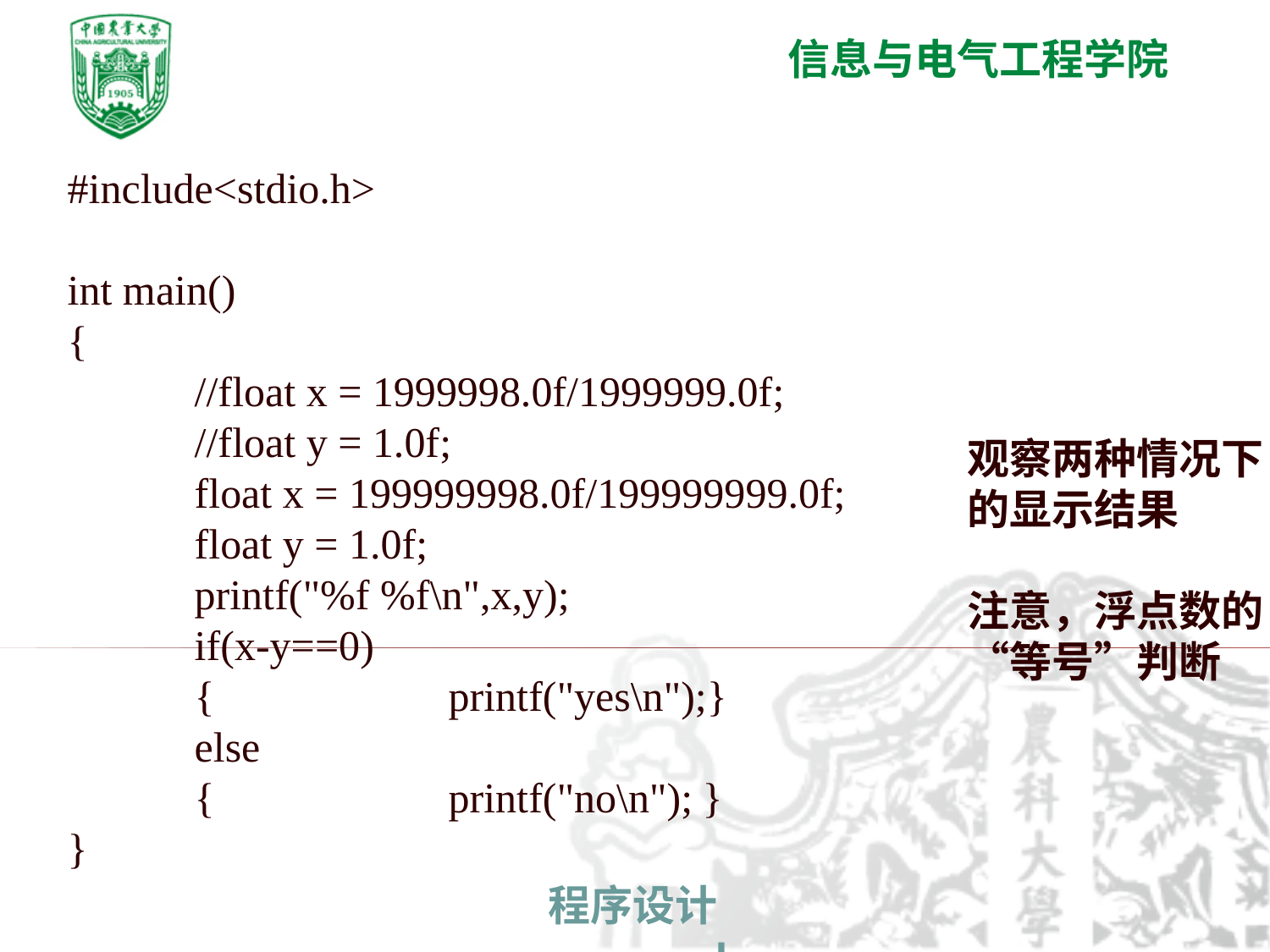

#include<stdio.h>

int main()
{
	//float x = 1999998.0f/1999999.0f;
	//float y = 1.0f;
	float x = 199999998.0f/199999999.0f;
	float y = 1.0f;
	printf("%f %f\n",x,y);
	if(x-y==0)
	{		printf("yes\n");}
	else
	{		printf("no\n");	}
}
观察两种情况下的显示结果

注意，浮点数的“等号”判断